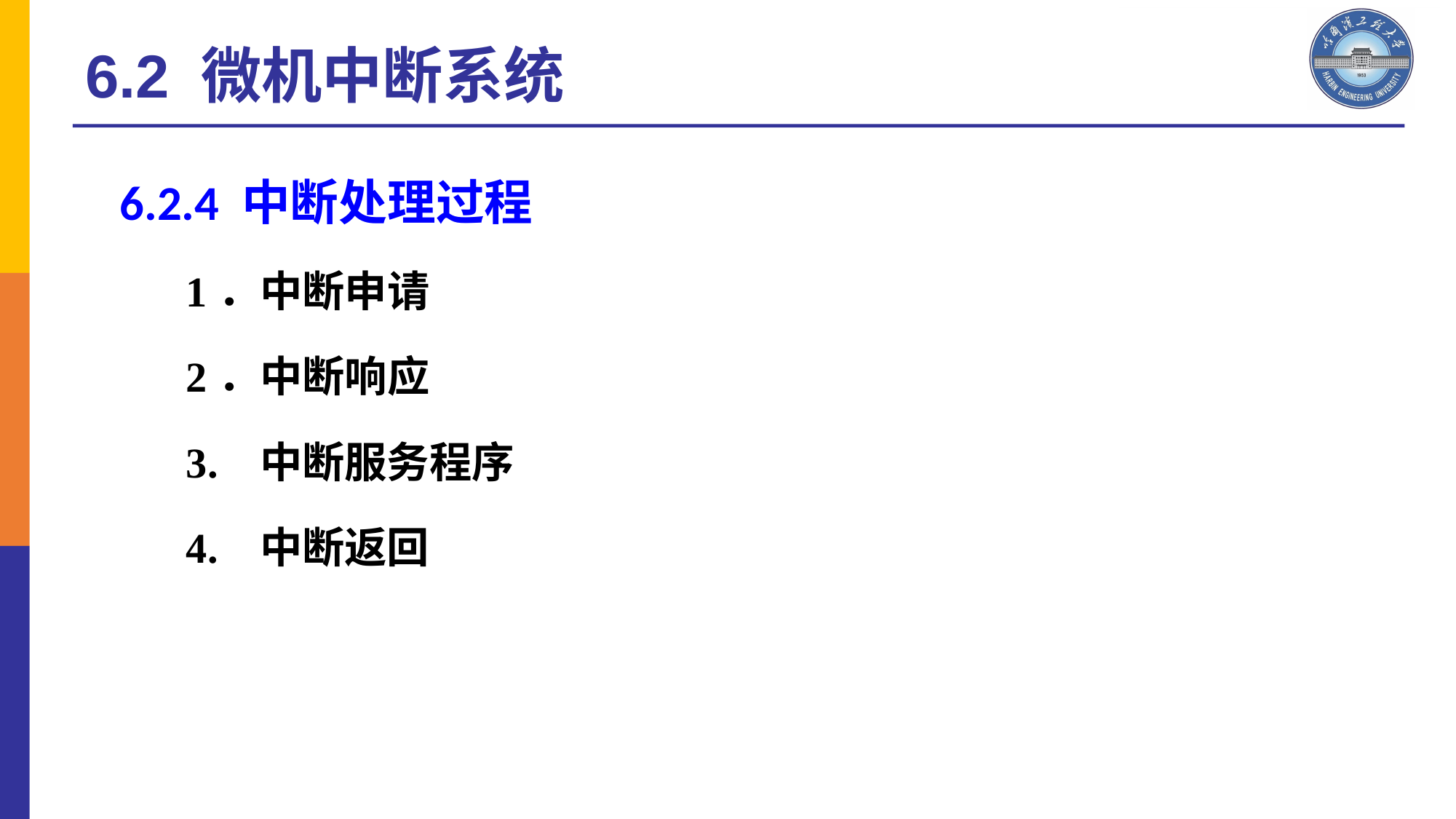

6.2 微机中断系统

6.2.4 中断处理过程
1．中断申请
2．中断响应
3.   中断服务程序
4.   中断返回